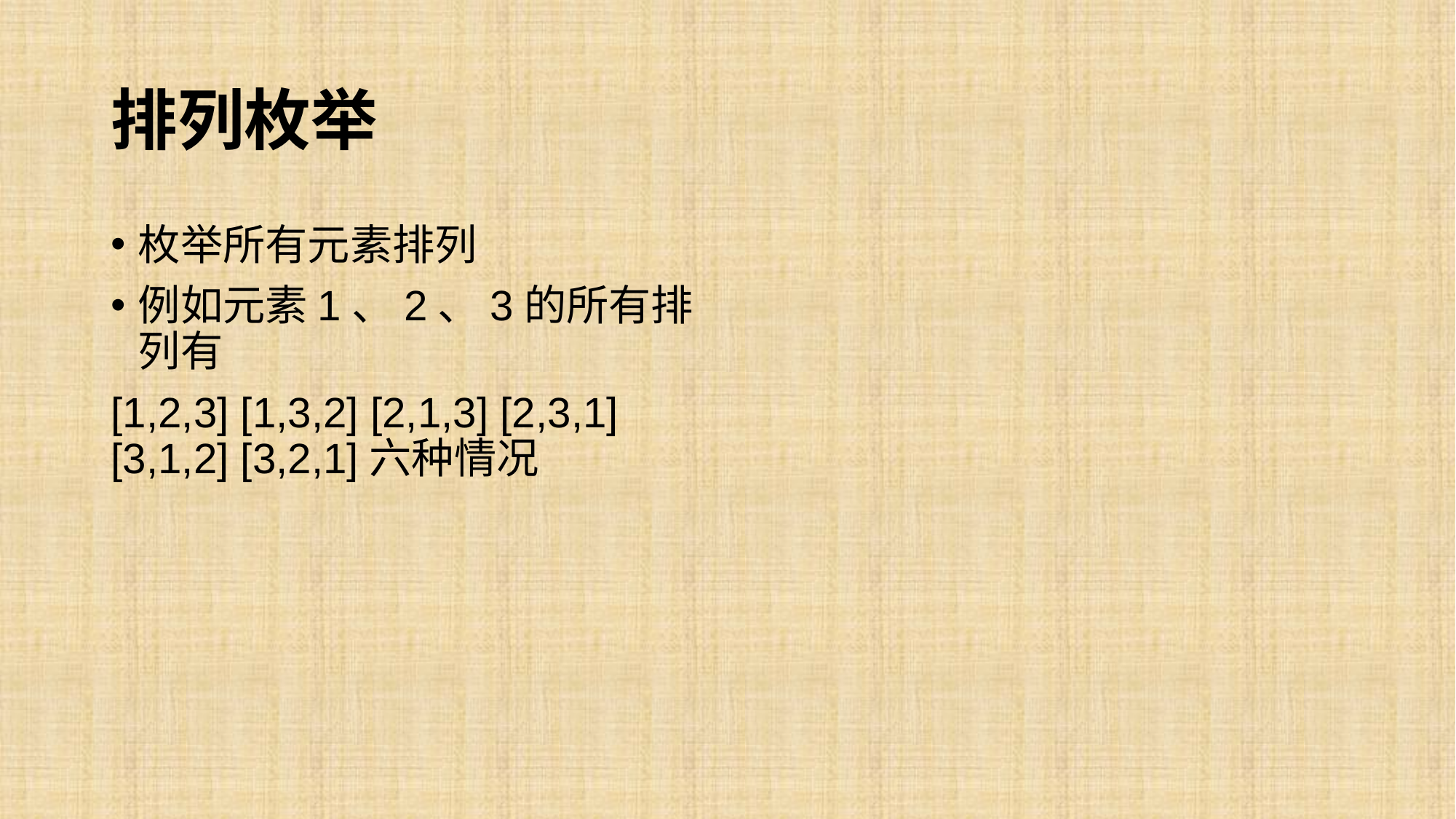

# 排列枚举
枚举所有元素排列
例如元素1、2、3的所有排列有
[1,2,3] [1,3,2] [2,1,3] [2,3,1] [3,1,2] [3,2,1]六种情况